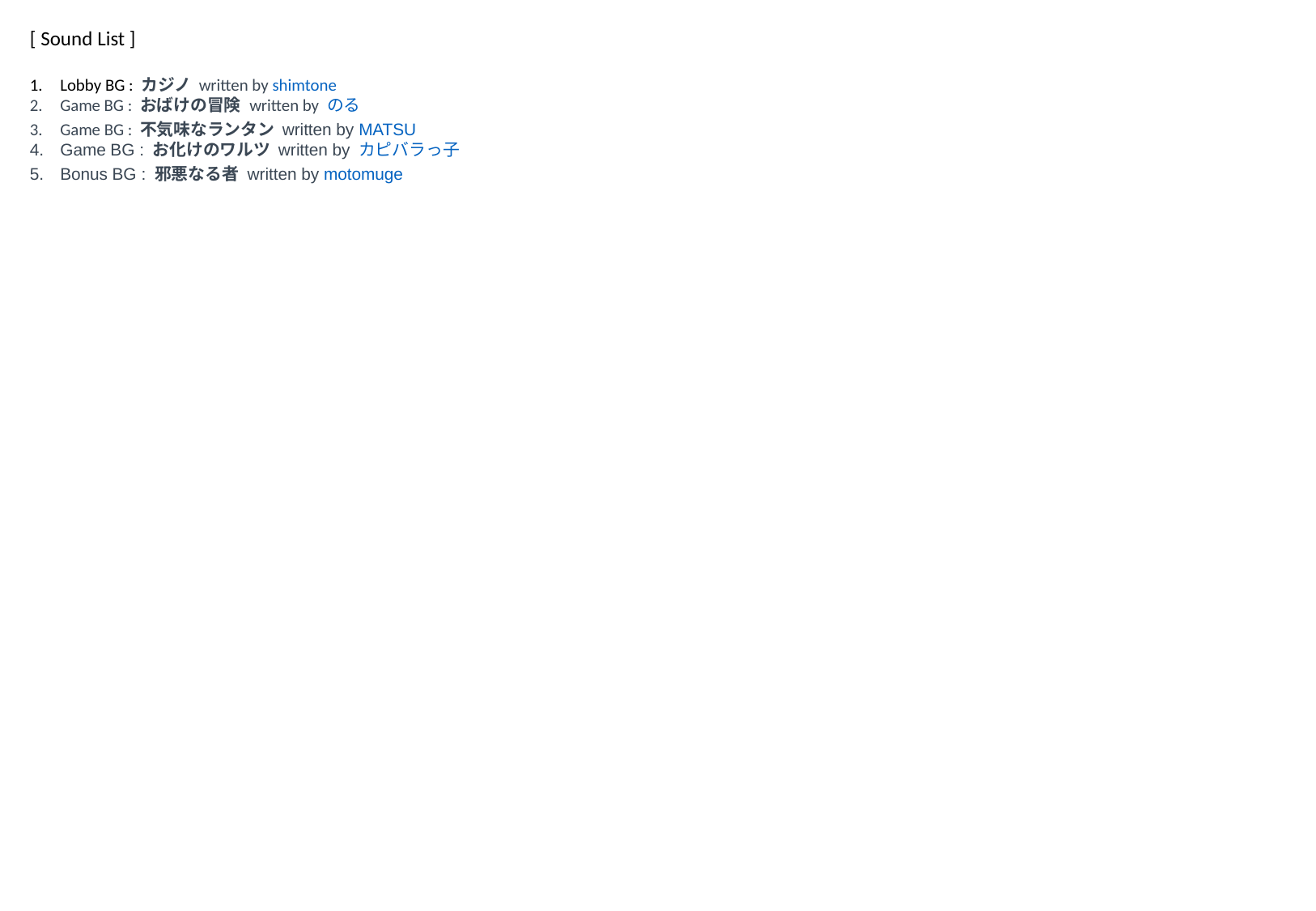

[ Sound List ]

Lobby BG : カジノ written by shimtone
Game BG : おばけの冒険 written by のる
Game BG : 不気味なランタン written by MATSU
Game BG : お化けのワルツ written by カピバラっ子
Bonus BG : 邪悪なる者 written by motomuge